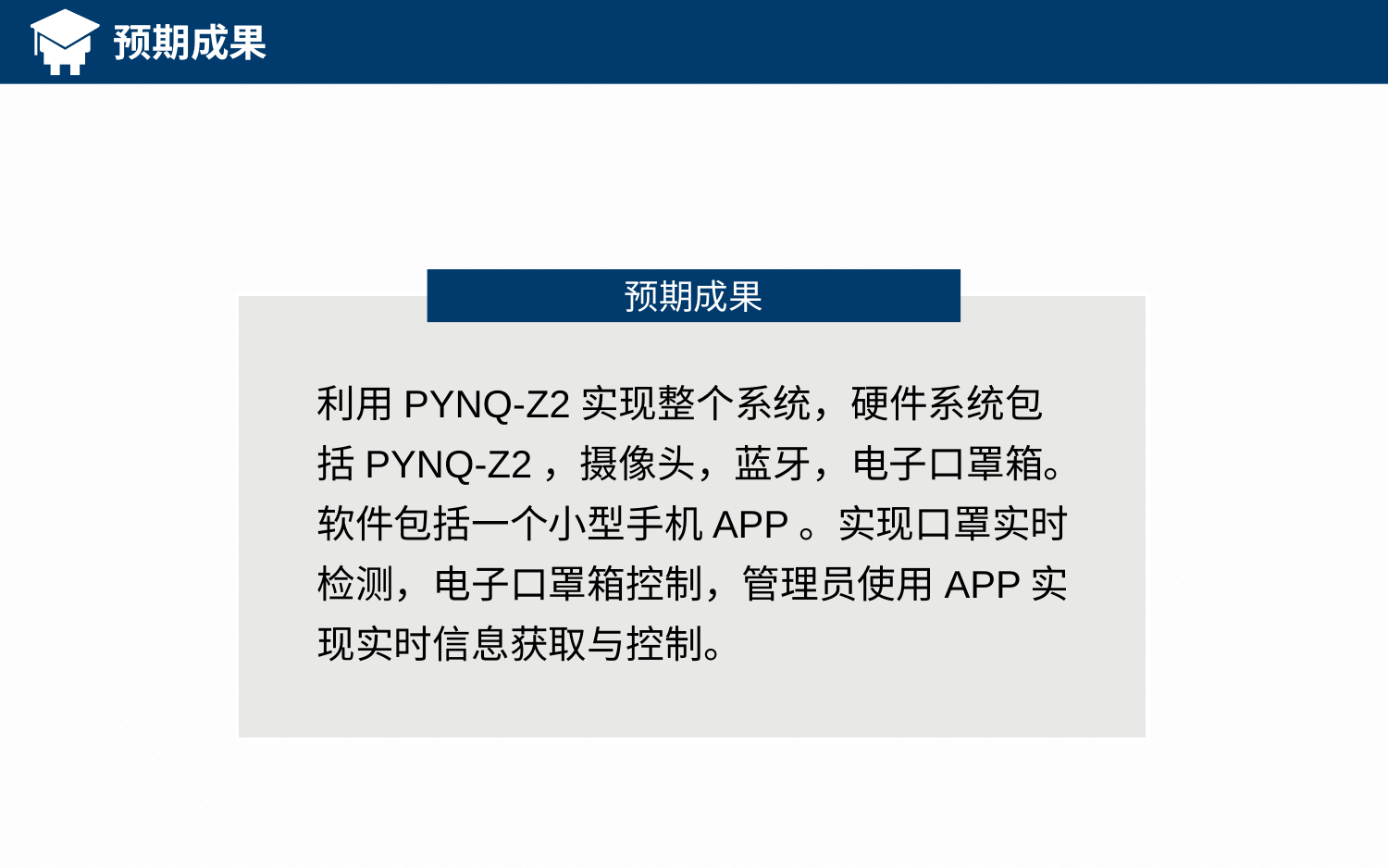

预期成果
预期成果

利用PYNQ-Z2实现整个系统，硬件系统包括PYNQ-Z2，摄像头，蓝牙，电子口罩箱。软件包括一个小型手机APP。实现口罩实时检测，电子口罩箱控制，管理员使用APP实现实时信息获取与控制。